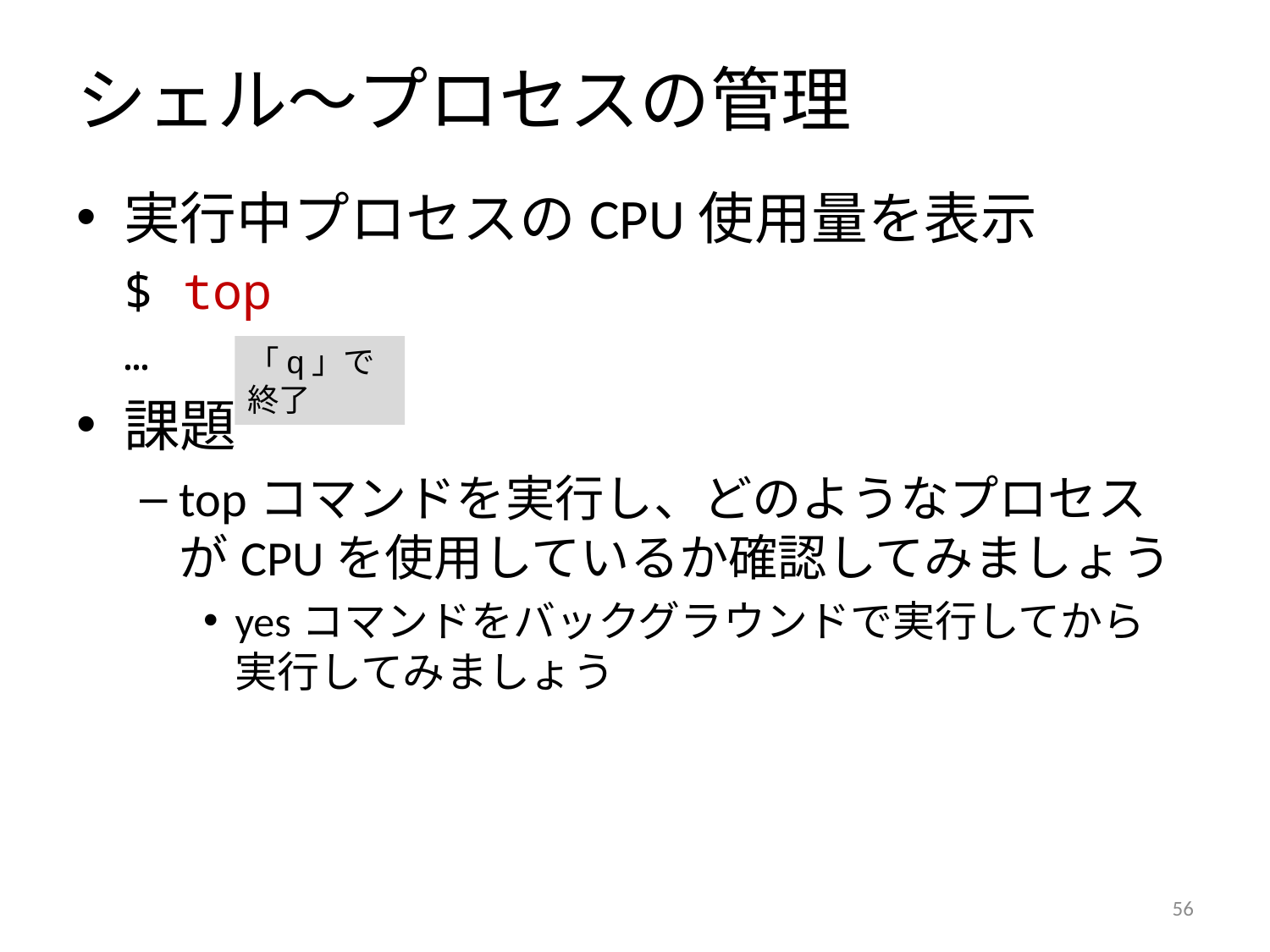

# シェル～プロセスの管理
実行中プロセスのCPU使用量を表示
	$ top
	…
課題
topコマンドを実行し、どのようなプロセスがCPUを使用しているか確認してみましょう
yesコマンドをバックグラウンドで実行してから
実行してみましょう

「q」で終了
56